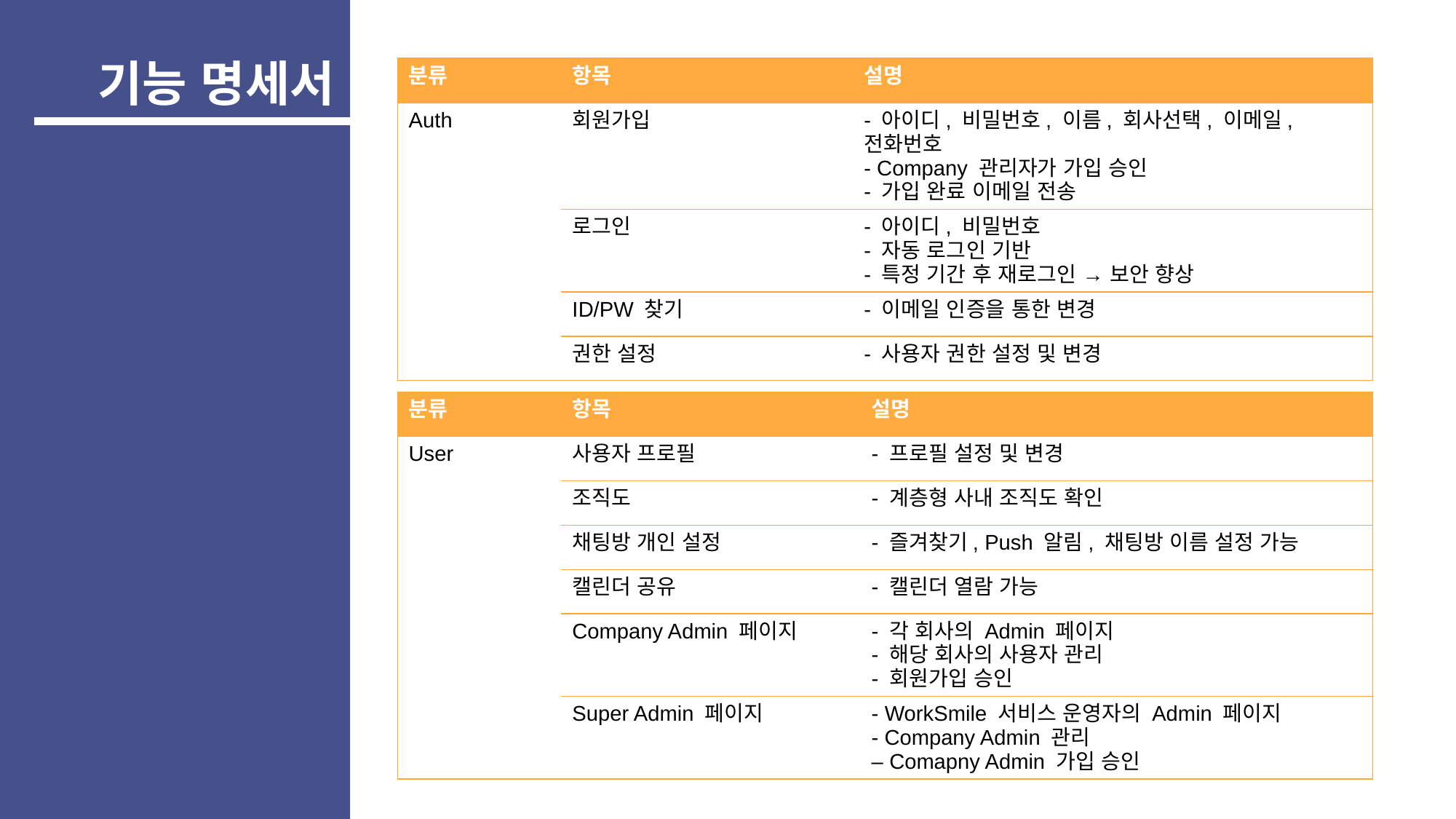

기능 명세서
| 분류 | 항목 | 설명 |
| --- | --- | --- |
| Auth | 회원가입 | - 아이디​, 비밀번호​, 이름​, 회사선택​, 이메일, 전화번호 - Company 관리자가 가입 승인 - 가입 완료 이메일 전송 |
|  | 로그인 | - 아이디, 비밀번호 - 자동 로그인 기반 - 특정 기간 후 재로그인 → 보안 향상 |
|  | ID/PW 찾기 | - 이메일 인증을 통한 변경 |
|  | 권한 설정 | - 사용자 권한 설정 및 변경 |

| 분류 | 항목 | 설명 |
| --- | --- | --- |
| User | 사용자 프로필 | - 프로필 설정 및 변경 |
|  | 조직도 | - 계층형 사내 조직도 확인 |
|  | 채팅방 개인 설정 | - 즐겨찾기, Push 알림, 채팅방 이름 설정 가능 |
|  | 캘린더 공유 | - 캘린더 열람 가능 |
|  | Company Admin 페이지 | - 각 회사의 Admin 페이지 - 해당 회사의 사용자 관리 - 회원가입 승인 |
|  | Super Admin 페이지 | - WorkSmile 서비스 운영자의 Admin 페이지 - Company Admin 관리 – Comapny Admin 가입 승인 |